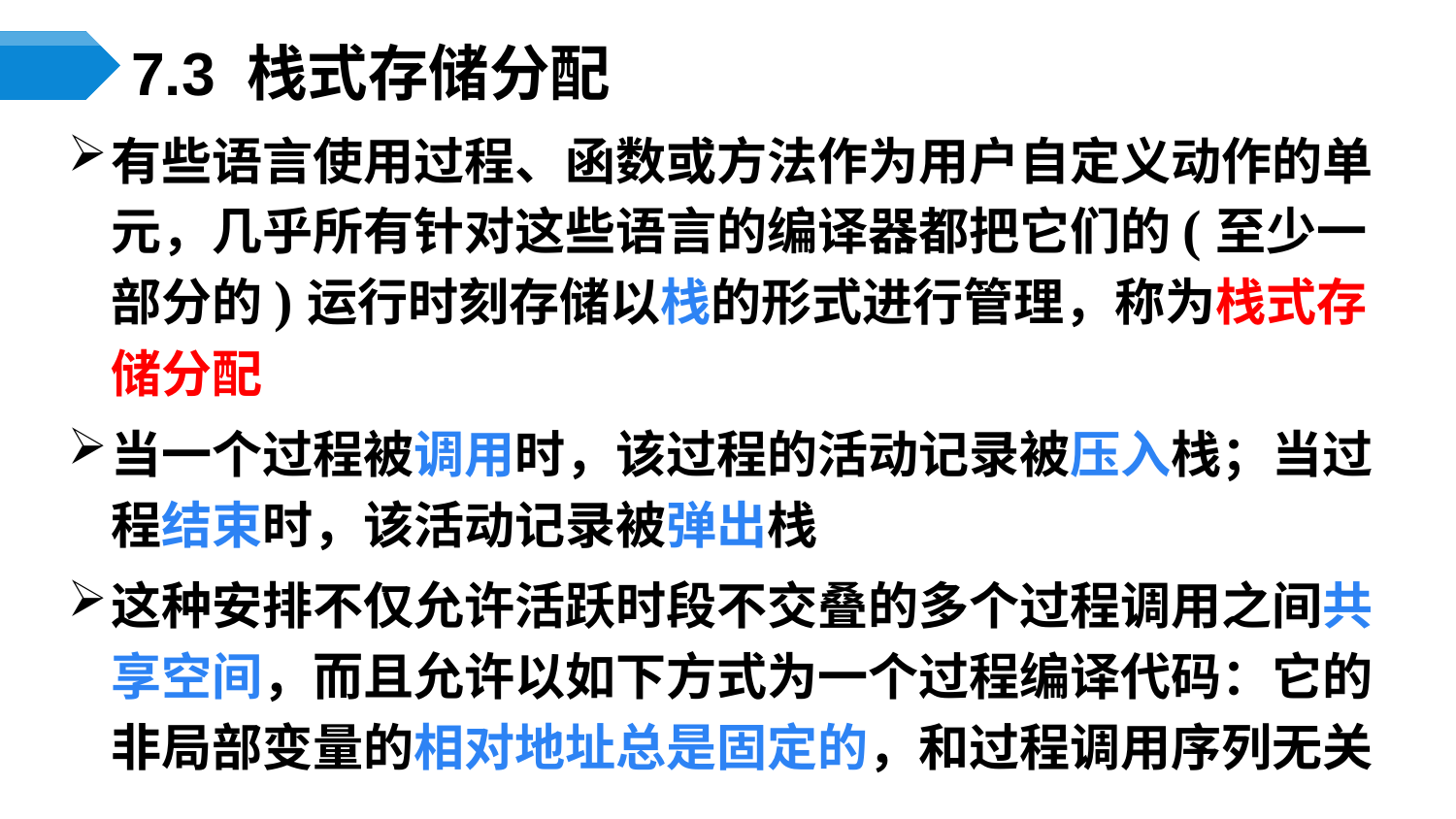

# 7.3 栈式存储分配
有些语言使用过程、函数或方法作为用户自定义动作的单元，几乎所有针对这些语言的编译器都把它们的(至少一部分的)运行时刻存储以栈的形式进行管理，称为栈式存储分配
当一个过程被调用时，该过程的活动记录被压入栈；当过程结束时，该活动记录被弹出栈
这种安排不仅允许活跃时段不交叠的多个过程调用之间共享空间，而且允许以如下方式为一个过程编译代码：它的非局部变量的相对地址总是固定的，和过程调用序列无关